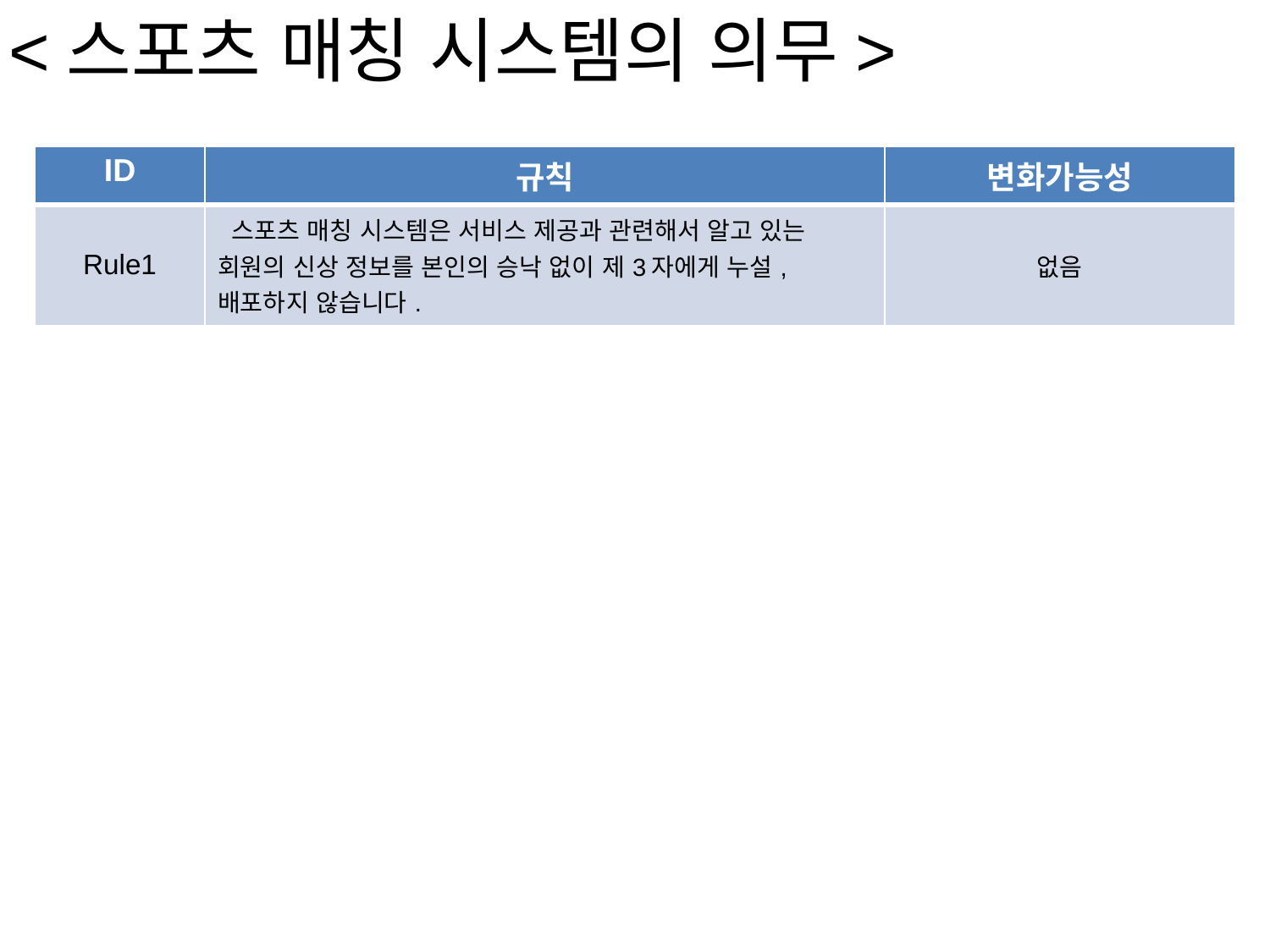

<스포츠 매칭 시스템의 의무>
| ID | 규칙 | 변화가능성 |
| --- | --- | --- |
| Rule1 | 스포츠 매칭 시스템은 서비스 제공과 관련해서 알고 있는 회원의 신상 정보를 본인의 승낙 없이 제3자에게 누설, 배포하지 않습니다. | 없음 |